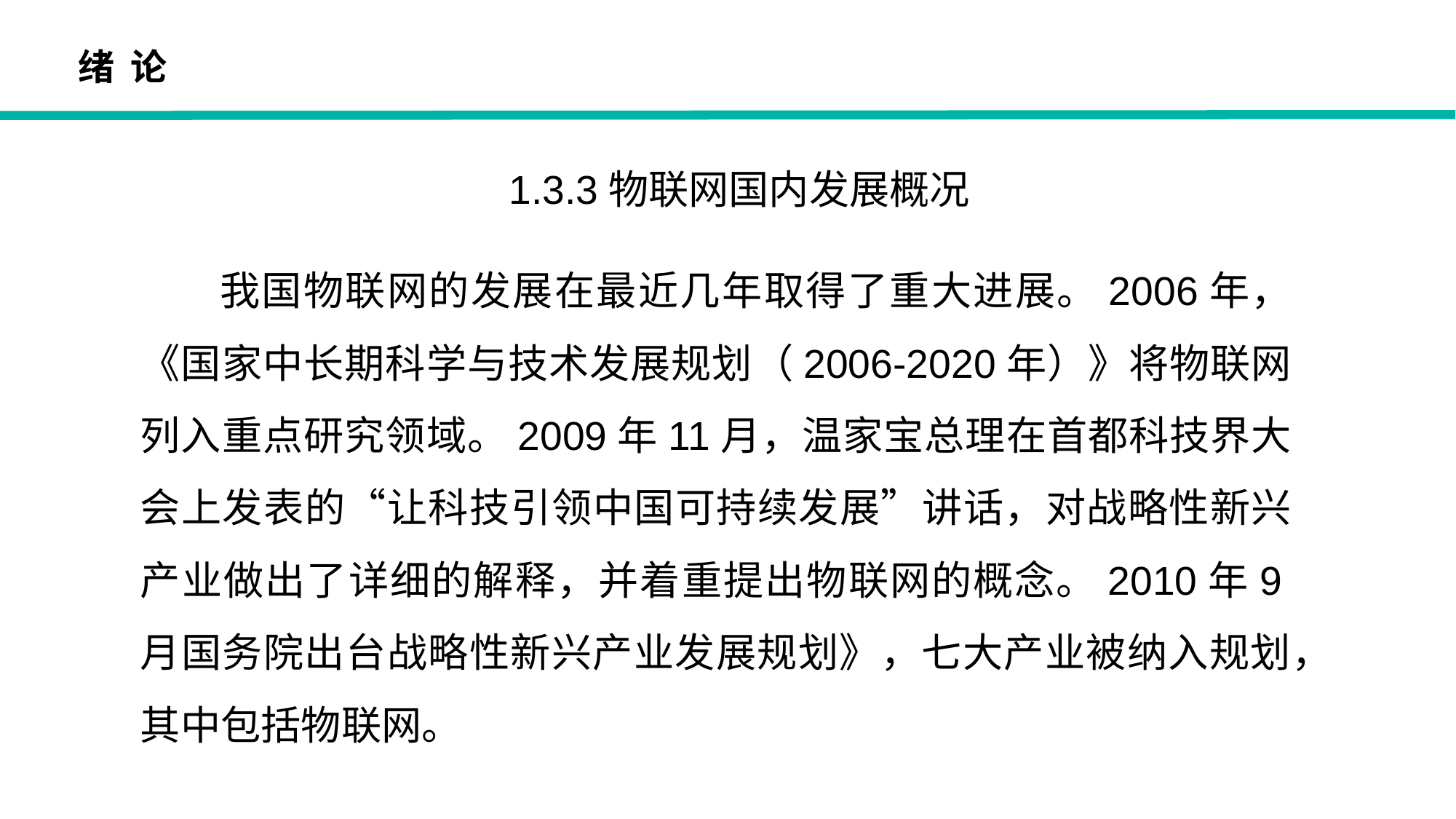

1.3.3物联网国内发展概况
我国物联网的发展在最近几年取得了重大进展。2006年，《国家中长期科学与技术发展规划（2006-2020年）》将物联网列入重点研究领域。2009年11月，温家宝总理在首都科技界大会上发表的“让科技引领中国可持续发展”讲话，对战略性新兴产业做出了详细的解释，并着重提出物联网的概念。2010年9月国务院出台战略性新兴产业发展规划》，七大产业被纳入规划，其中包括物联网。